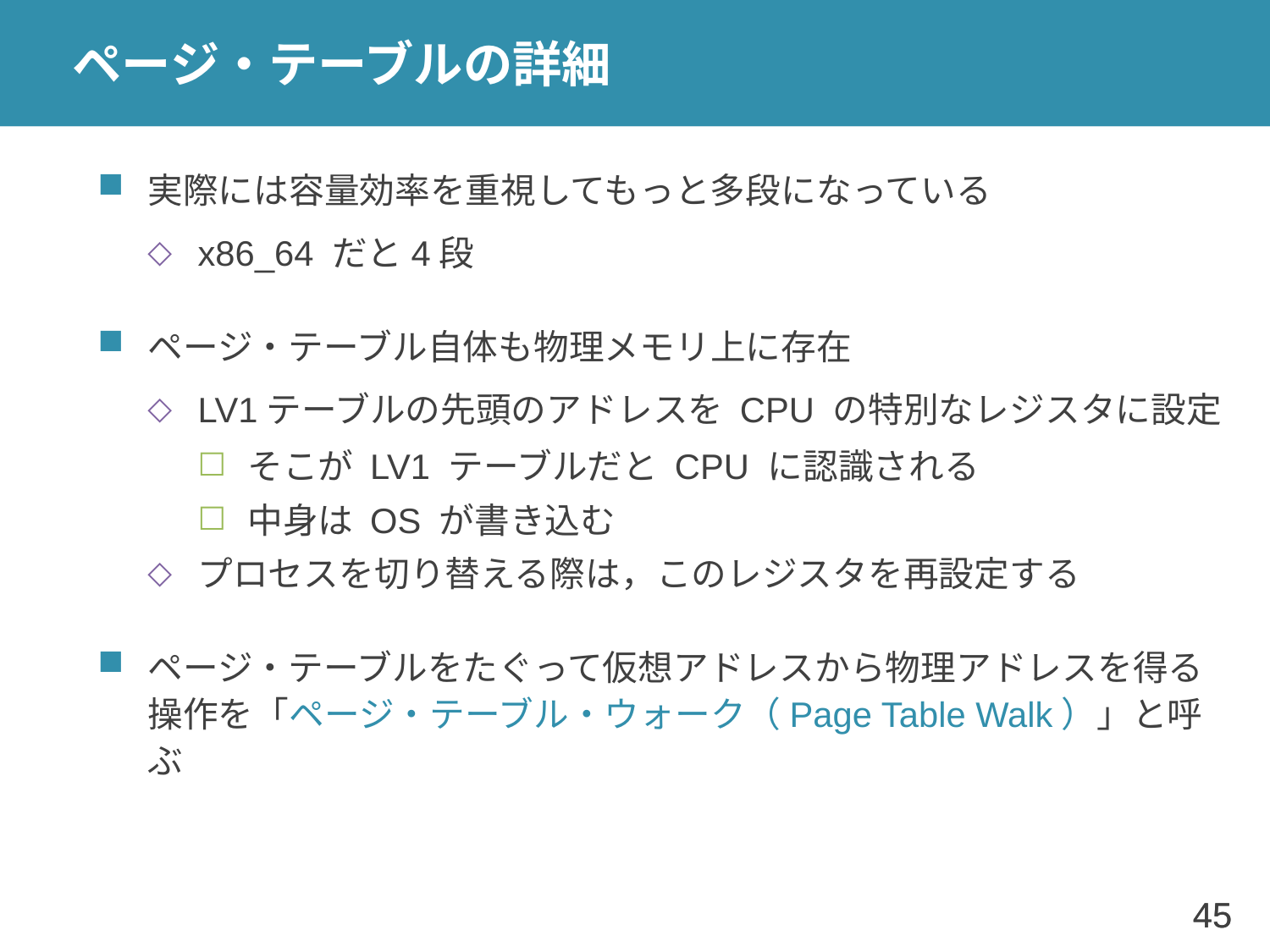

# ページ・テーブルの詳細
実際には容量効率を重視してもっと多段になっている
x86_64 だと4段
ページ・テーブル自体も物理メモリ上に存在
LV1テーブルの先頭のアドレスを CPU の特別なレジスタに設定
そこが LV1 テーブルだと CPU に認識される
中身は OS が書き込む
プロセスを切り替える際は，このレジスタを再設定する
ページ・テーブルをたぐって仮想アドレスから物理アドレスを得る操作を「ページ・テーブル・ウォーク（Page Table Walk）」と呼ぶ